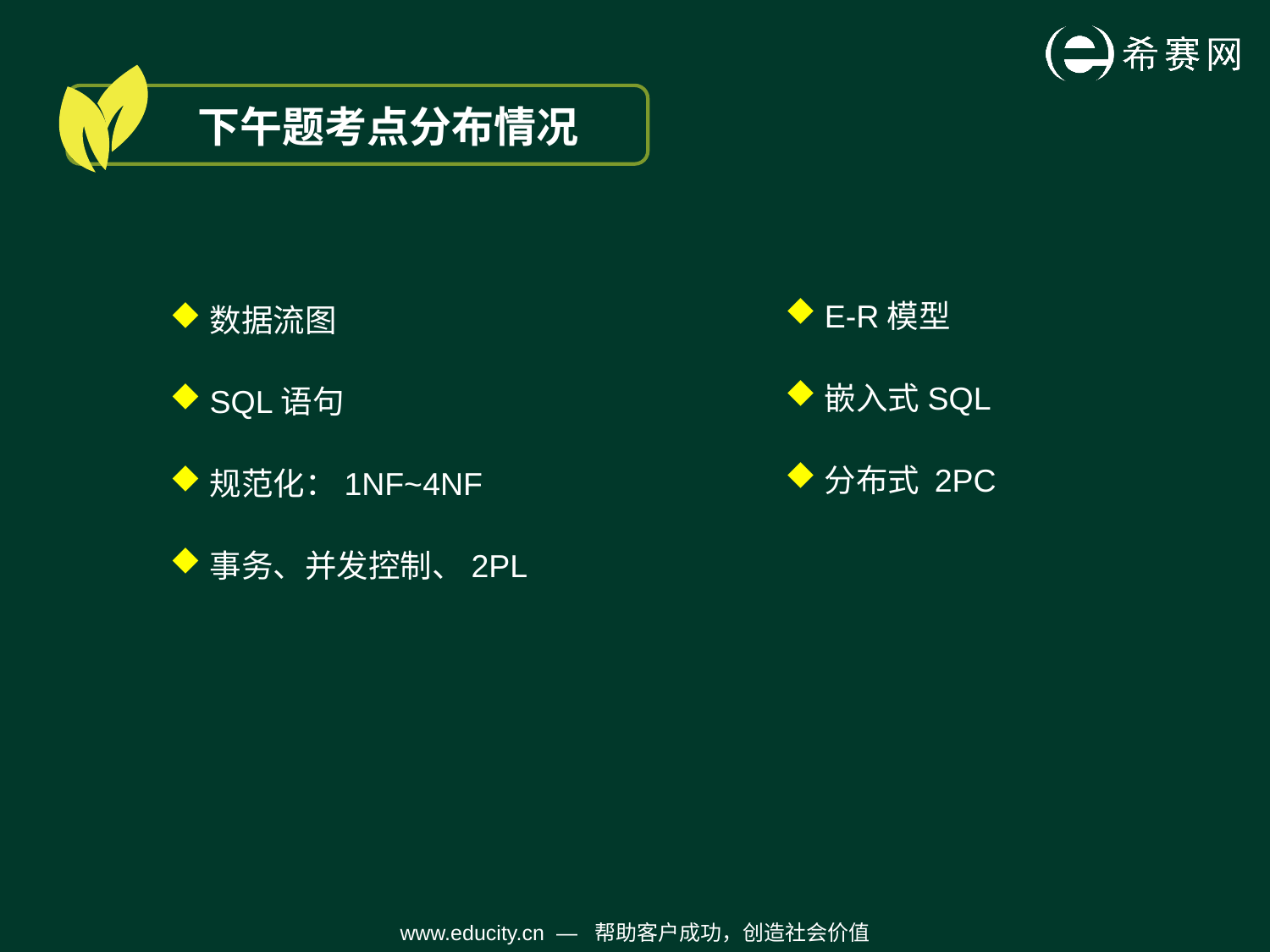

1
数据的表示

下午题考点分布情况
数据流图
SQL语句
规范化：1NF~4NF
事务、并发控制、2PL
E-R模型
嵌入式SQL
分布式 2PC